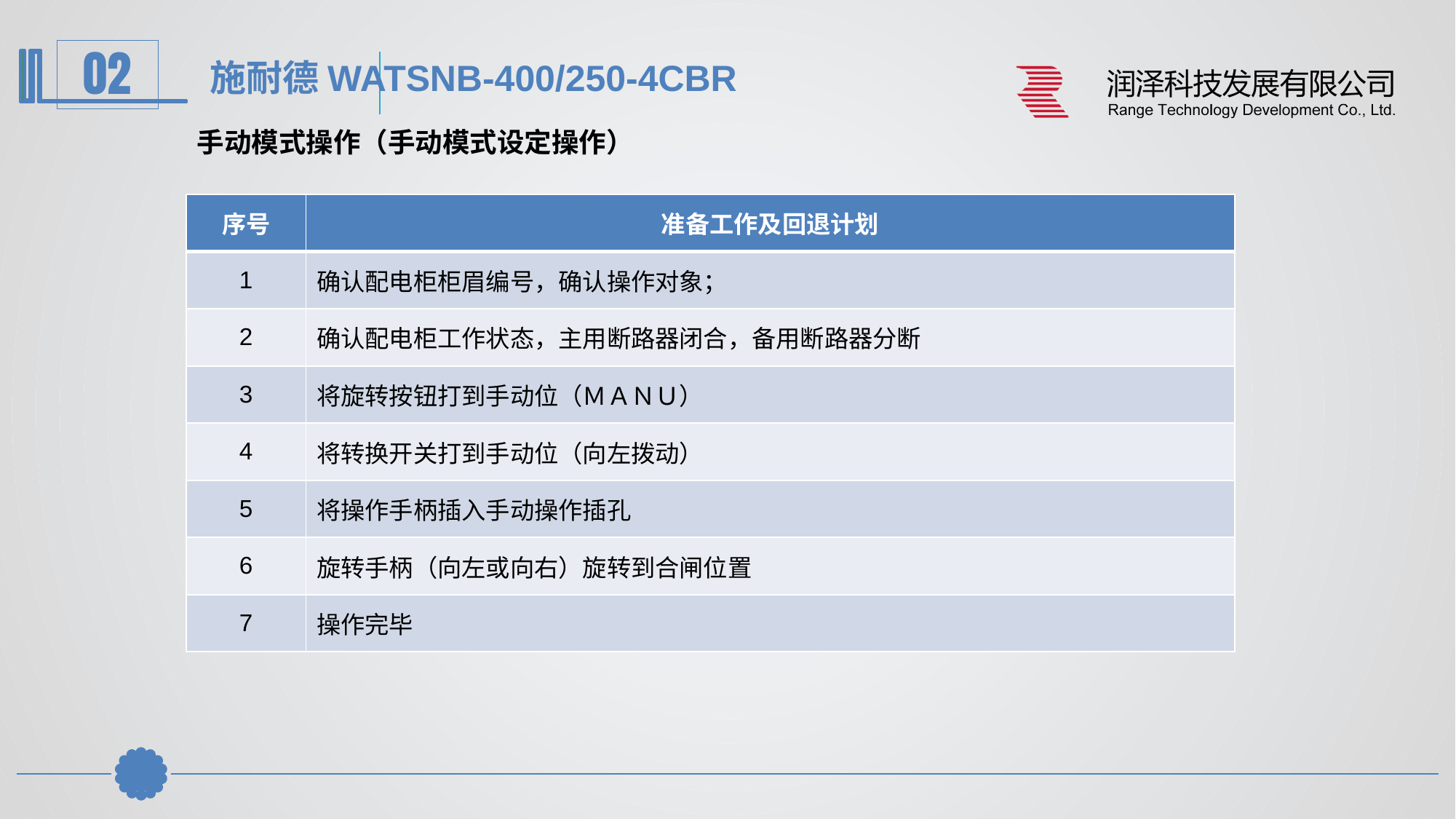

施耐德WATSNB-400/250-4CBR
手动模式操作（手动模式设定操作）
| 序号 | 准备工作及回退计划 |
| --- | --- |
| 1 | 确认配电柜柜眉编号，确认操作对象； |
| 2 | 确认配电柜工作状态，主用断路器闭合，备用断路器分断 |
| 3 | 将旋转按钮打到手动位（ＭＡＮＵ） |
| 4 | 将转换开关打到手动位（向左拨动） |
| 5 | 将操作手柄插入手动操作插孔 |
| 6 | 旋转手柄（向左或向右）旋转到合闸位置 |
| 7 | 操作完毕 |
8